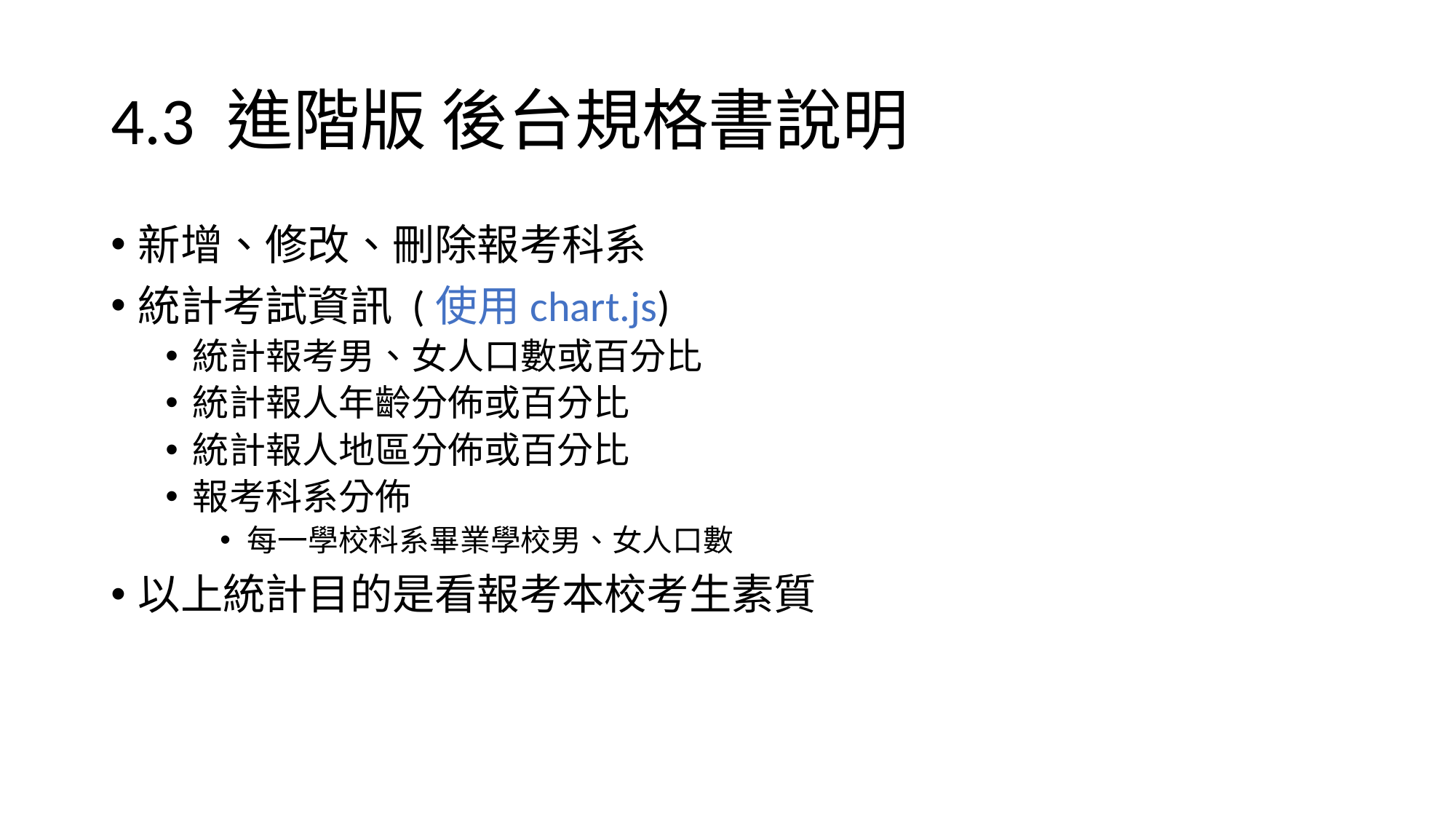

# 4.3 進階版 後台規格書說明
新增、修改、刪除報考科系
統計考試資訊 (使用chart.js)
統計報考男、女人口數或百分比
統計報人年齡分佈或百分比
統計報人地區分佈或百分比
報考科系分佈
每一學校科系畢業學校男、女人口數
以上統計目的是看報考本校考生素質